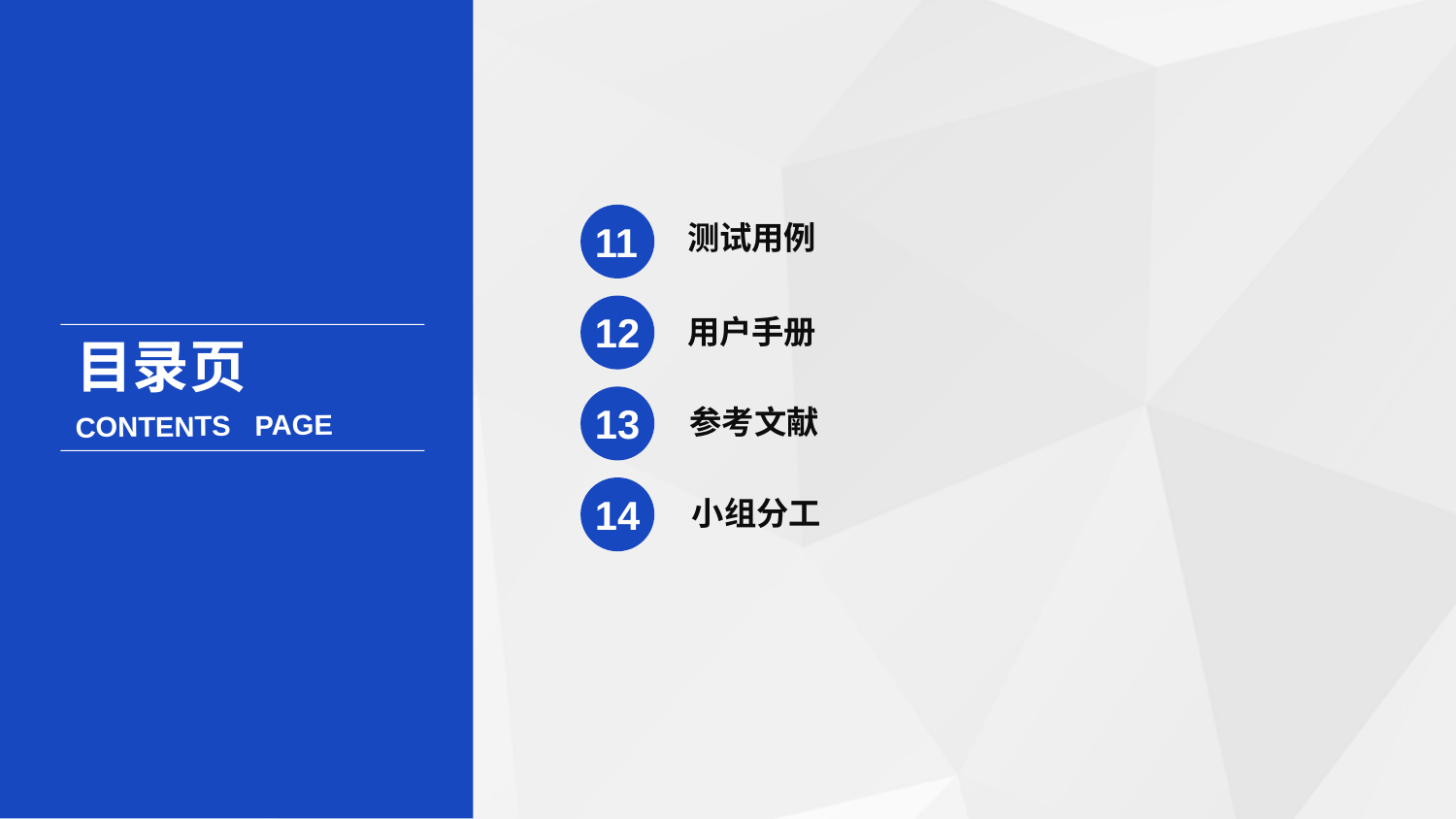

11
测试用例

12
用户手册
目录页

13
参考文献
CONTENTS   PAGE

14
小组分工